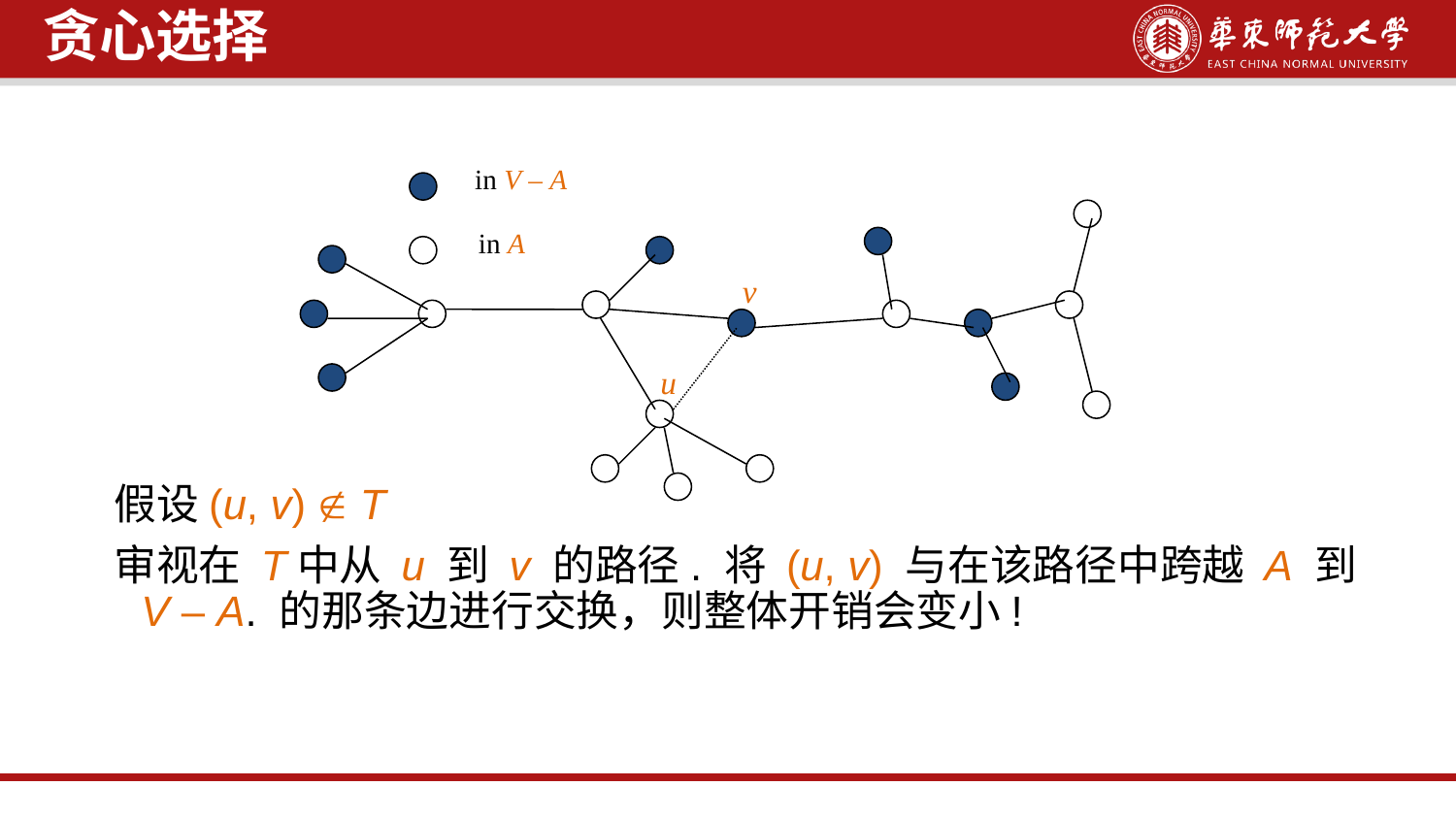

贪心选择
in V – A

假设(u, v) ∉ T
审视在 T中从 u 到 v 的路径. 将 (u, v) 与在该路径中跨越 A 到 V – A. 的那条边进行交换，则整体开销会变小!

in A

v

u